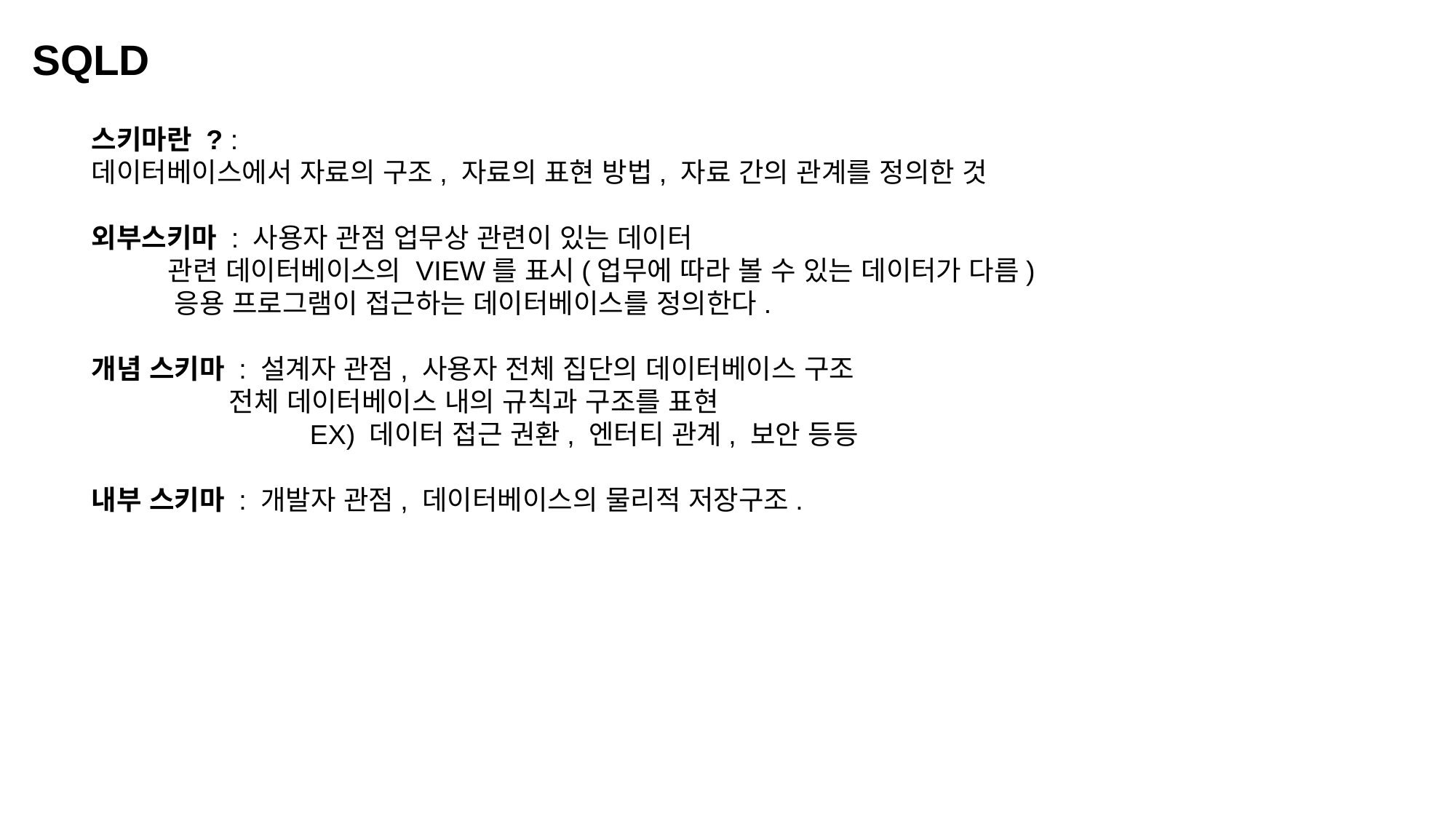

SQLD
스키마란 ? :
데이터베이스에서 자료의 구조, 자료의 표현 방법, 자료 간의 관계를 정의한 것
외부스키마 : 사용자 관점 업무상 관련이 있는 데이터
          관련 데이터베이스의 VIEW를 표시(업무에 따라 볼 수 있는 데이터가 다름)
          응용 프로그램이 접근하는 데이터베이스를 정의한다.

개념 스키마 : 설계자 관점, 사용자 전체 집단의 데이터베이스 구조
                  전체 데이터베이스 내의 규칙과 구조를 표현
		EX) 데이터 접근 권환, 엔터티 관계, 보안 등등

내부 스키마 : 개발자 관점, 데이터베이스의 물리적 저장구조.